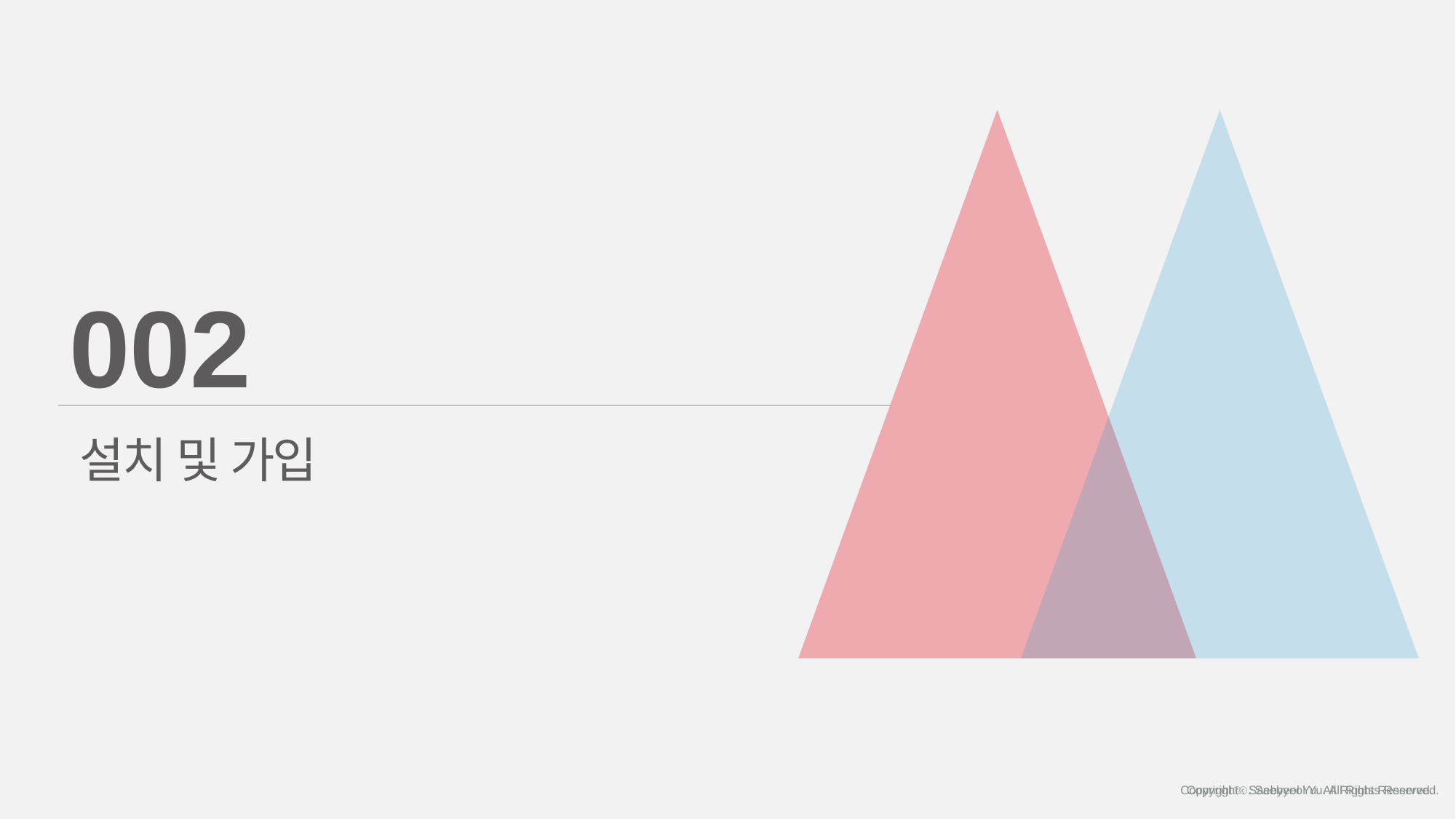

002
설치 및 가입
Copyrightⓒ. Saebyeol Yu. All Rights Reserved.